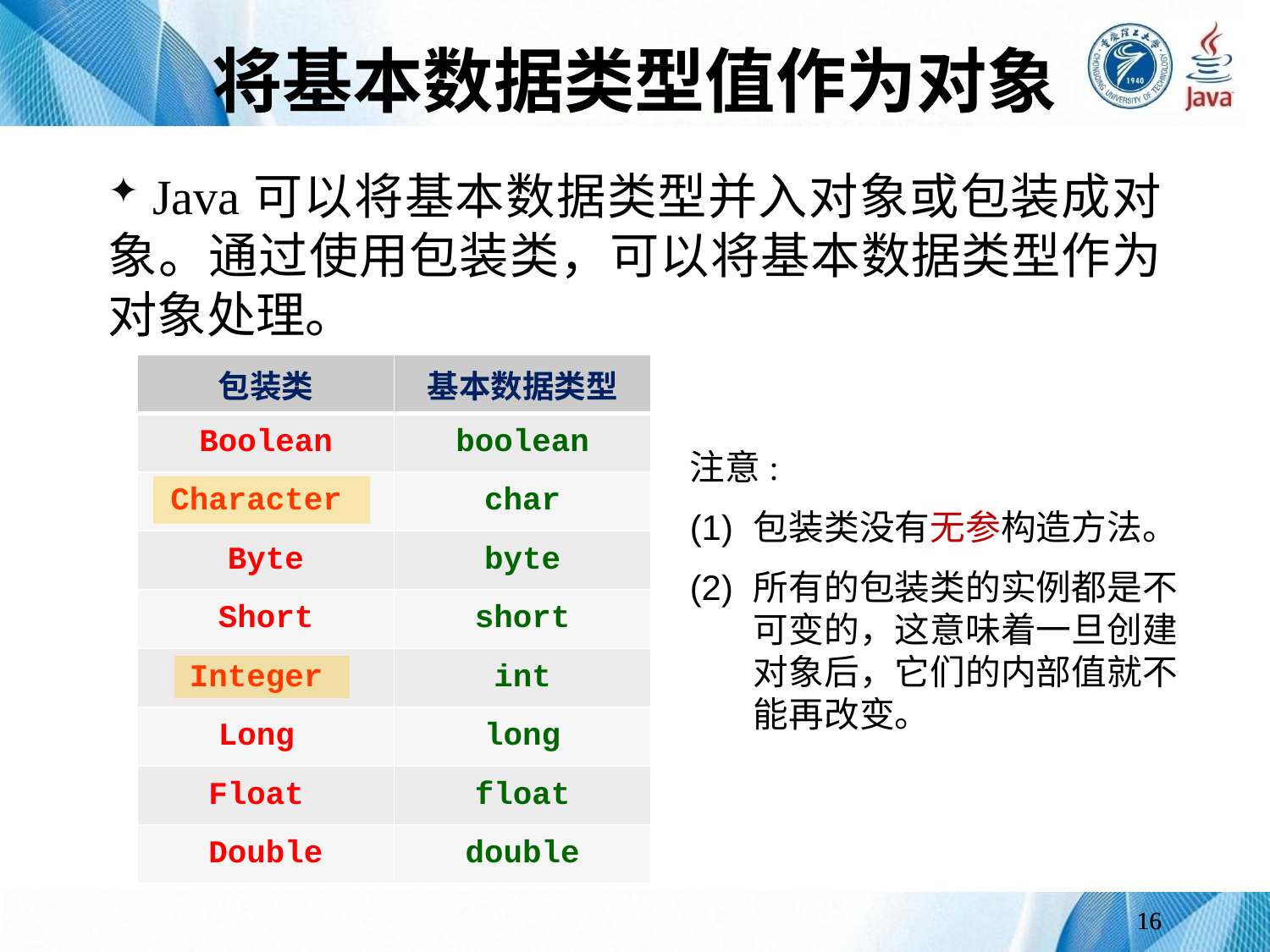

# 将基本数据类型值作为对象
 Java可以将基本数据类型并入对象或包装成对象。通过使用包装类，可以将基本数据类型作为对象处理。

| 包装类 | 基本数据类型 |
| --- | --- |
| Boolean | boolean |
| Character | char |
| Byte | byte |
| Short | short |
| Integer | int |
| Long | long |
| Float | float |
| Double | double |
注意:
包装类没有无参构造方法。
所有的包装类的实例都是不可变的，这意味着一旦创建对象后，它们的内部值就不能再改变。

16
16